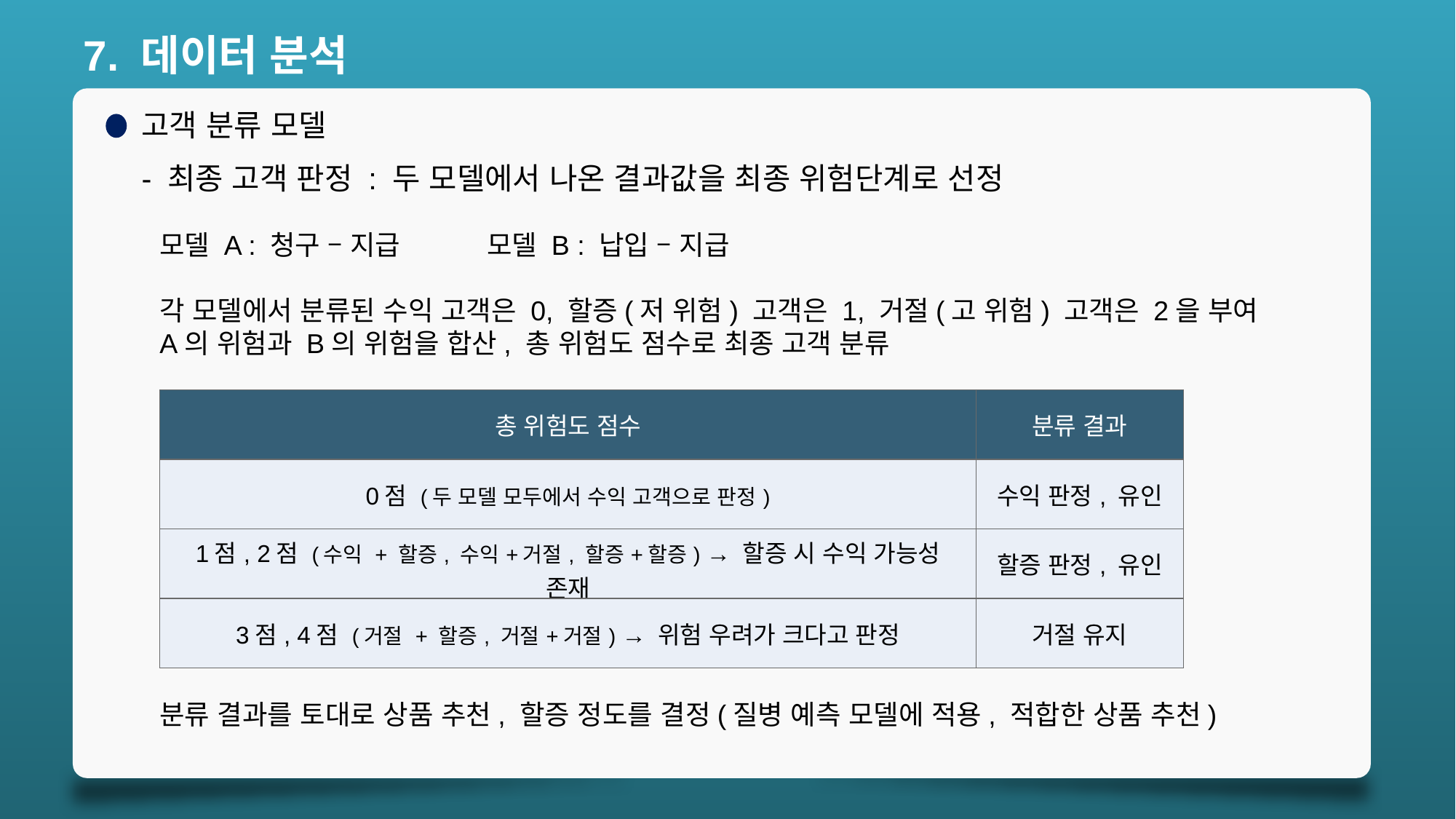

7. 데이터 분석
고객 분류 모델

- 최종 고객 판정 : 두 모델에서 나온 결과값을 최종 위험단계로 선정
모델 A : 청구 – 지급	모델 B : 납입 – 지급

각 모델에서 분류된 수익 고객은 0, 할증(저 위험) 고객은 1, 거절(고 위험) 고객은 2을 부여
A의 위험과 B의 위험을 합산, 총 위험도 점수로 최종 고객 분류
| 총 위험도 점수 | 분류 결과 |
| --- | --- |
| 0점 (두 모델 모두에서 수익 고객으로 판정) | 수익 판정, 유인 |
| 1점, 2점 (수익 + 할증, 수익+거절, 할증+할증) → 할증 시 수익 가능성 존재 | 할증 판정, 유인 |
| 3점, 4점 (거절 + 할증, 거절+거절) → 위험 우려가 크다고 판정 | 거절 유지 |
분류 결과를 토대로 상품 추천, 할증 정도를 결정(질병 예측 모델에 적용, 적합한 상품 추천)